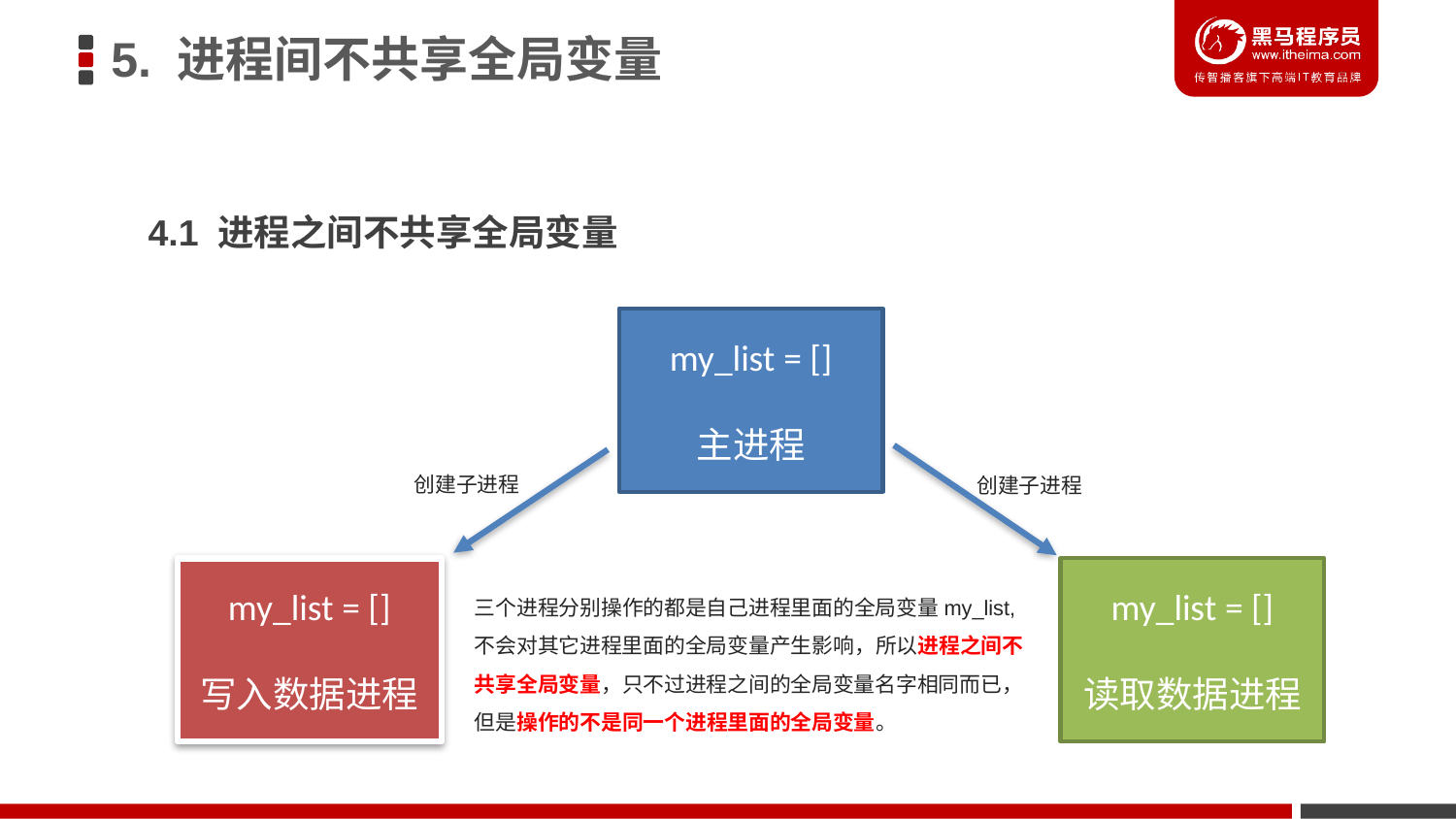

5. 进程间不共享全局变量
4.1 进程之间不共享全局变量
my_list = []

主进程
创建子进程
创建子进程
my_list = []

写入数据进程
my_list = []

读取数据进程
三个进程分别操作的都是自己进程里面的全局变量my_list, 不会对其它进程里面的全局变量产生影响，所以进程之间不共享全局变量，只不过进程之间的全局变量名字相同而已，但是操作的不是同一个进程里面的全局变量。